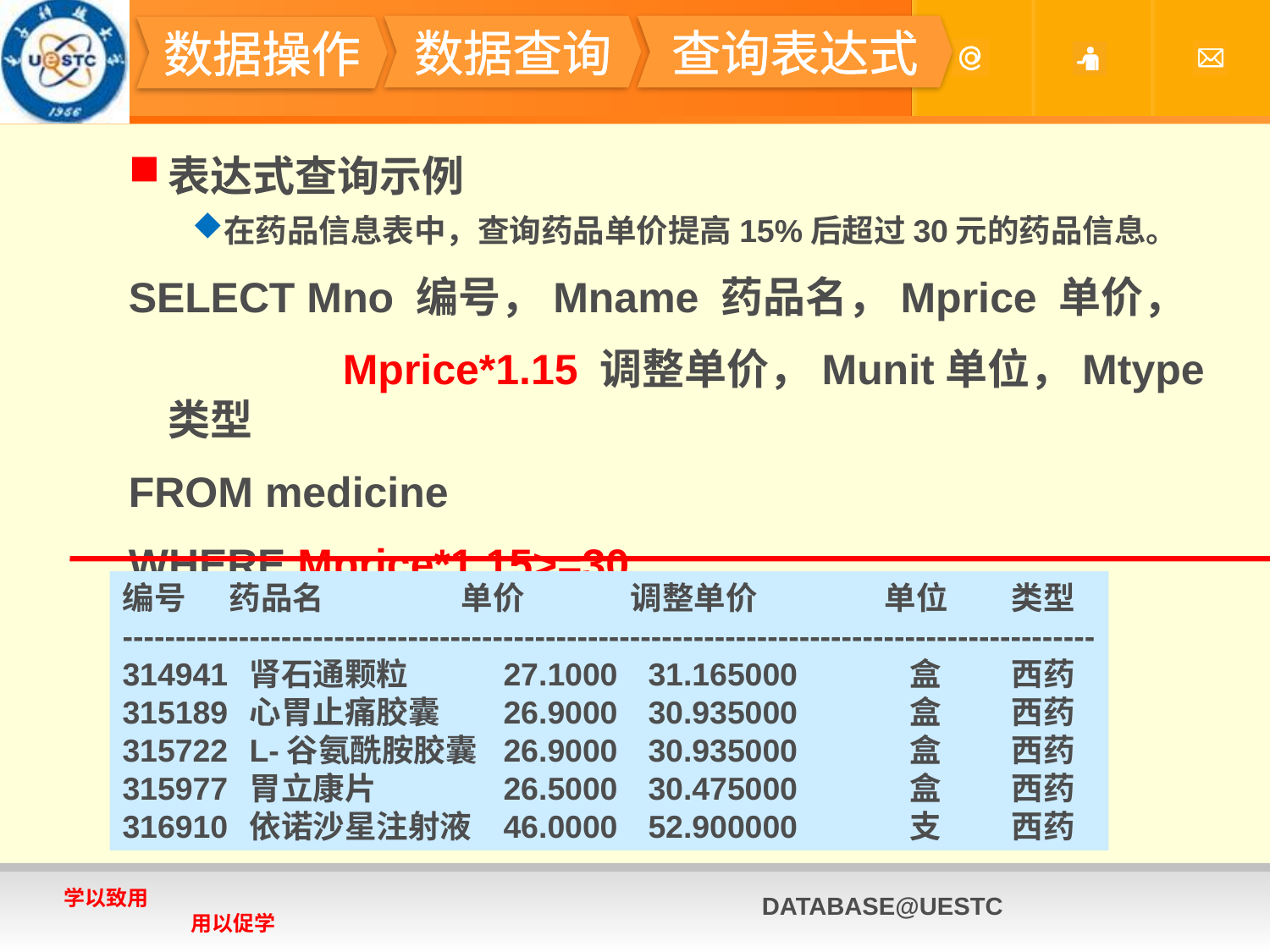

#
数据查询
查询表达式
数据操作
表达式查询示例
在药品信息表中，查询药品单价提高15%后超过30元的药品信息。
SELECT Mno 编号，Mname 药品名，Mprice 单价，
		    Mprice*1.15 调整单价，Munit单位，Mtype 类型
FROM medicine
WHERE Mprice*1.15>=30

编号      药品名                   单价     	调整单价  	单位	类型
--------------------------------------------------------------------------------------------
314941	肾石通颗粒	27.1000	  31.165000	  盒  	西药
315189	心胃止痛胶囊	26.9000	  30.935000	  盒  	西药
315722	L-谷氨酰胺胶囊  	26.9000	  30.935000	  盒	西药
315977	胃立康片      	26.5000	  30.475000	  盒	西药
316910	依诺沙星注射液	46.0000	  52.900000	  支	西药